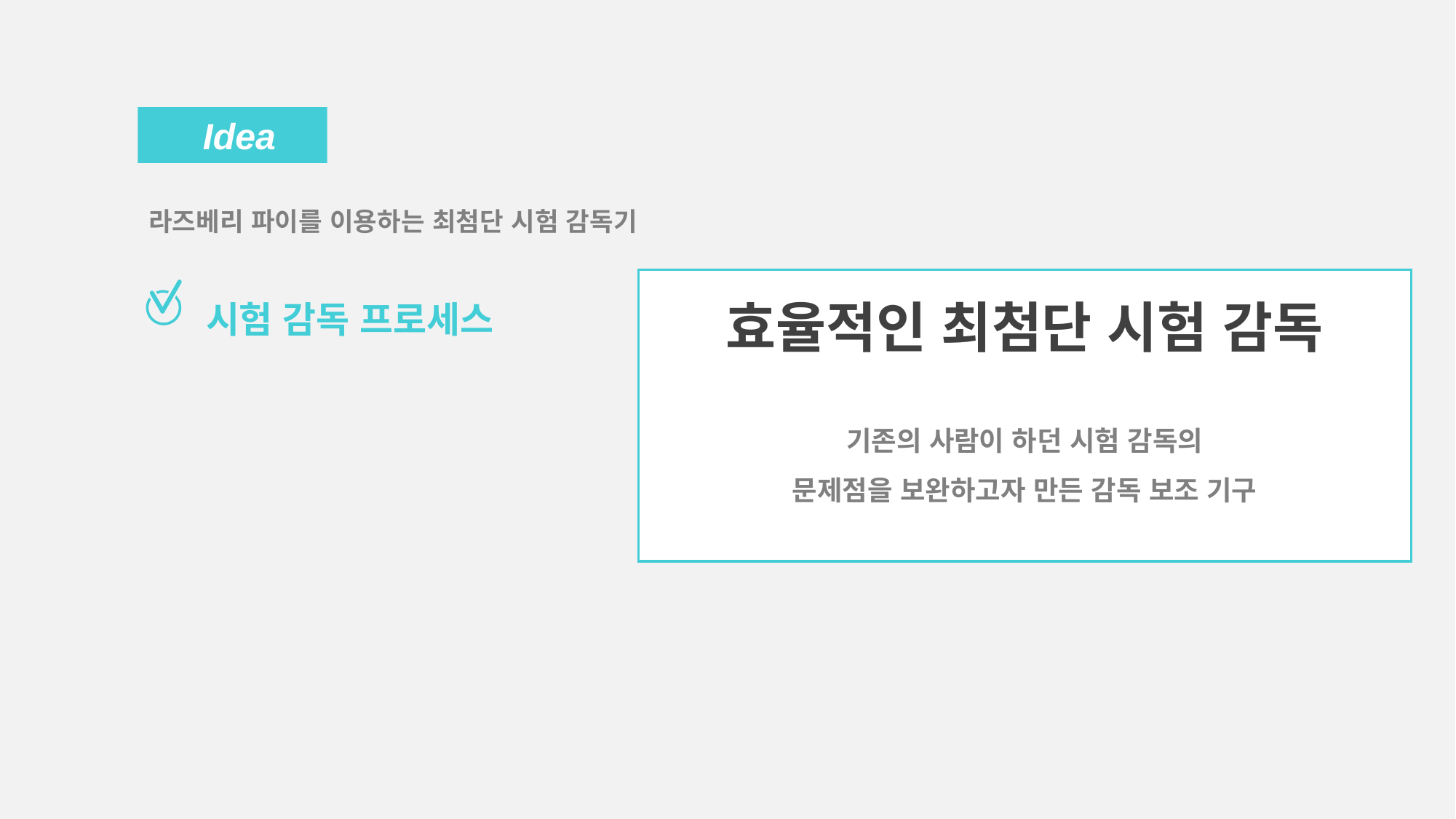

Idea
라즈베리 파이를 이용하는 최첨단 시험 감독기
시험 감독 프로세스

효율적인 최첨단 시험 감독

기존의 사람이 하던 시험 감독의
문제점을 보완하고자 만든 감독 보조 기구